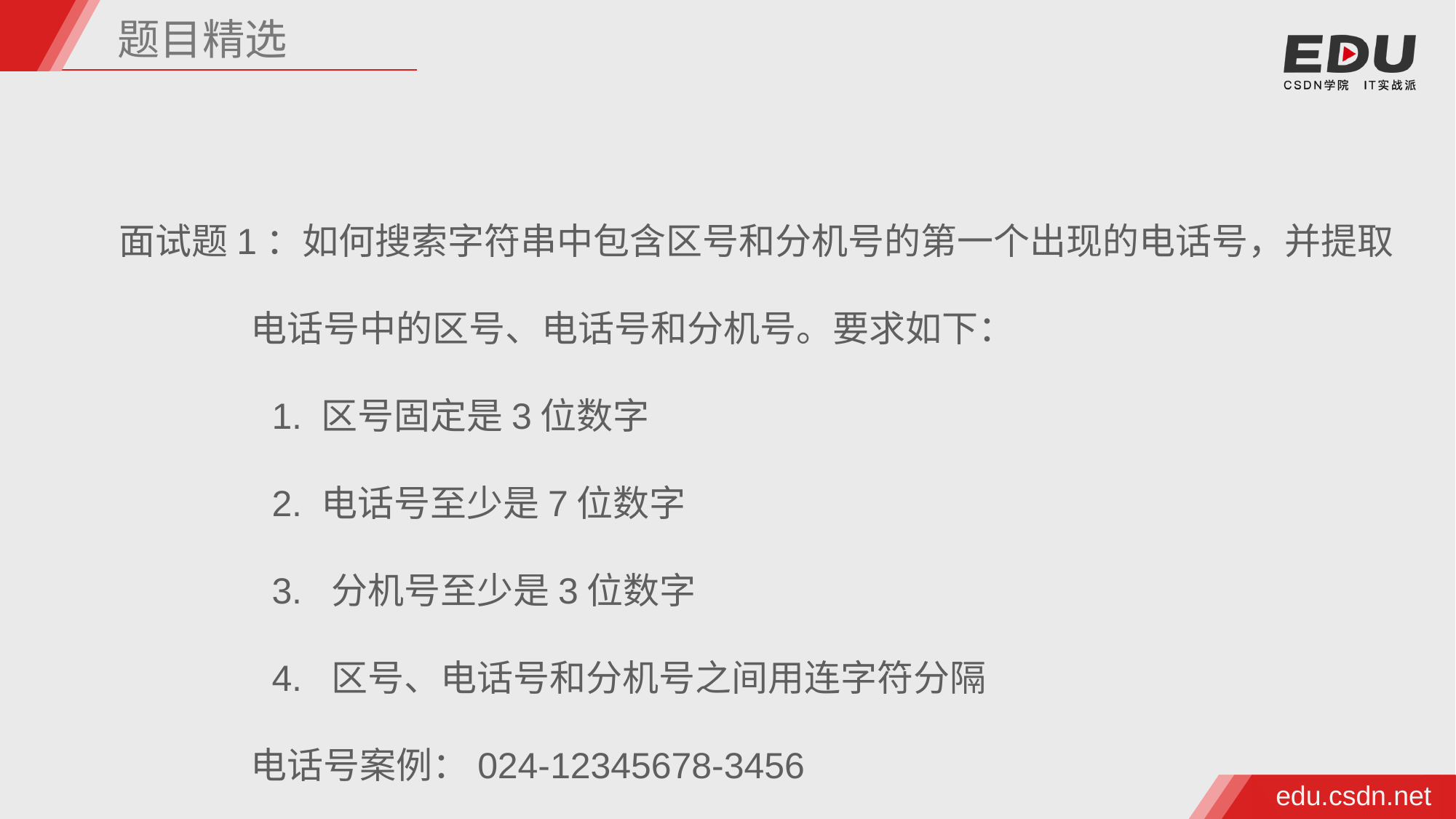

题目精选
面试题1：如何搜索字符串中包含区号和分机号的第一个出现的电话号，并提取
               电话号中的区号、电话号和分机号。要求如下：
               1. 区号固定是3位数字
               2. 电话号至少是7位数字
               3.  分机号至少是3位数字
               4.  区号、电话号和分机号之间用连字符分隔
               电话号案例：024-12345678-3456
edu.csdn.net